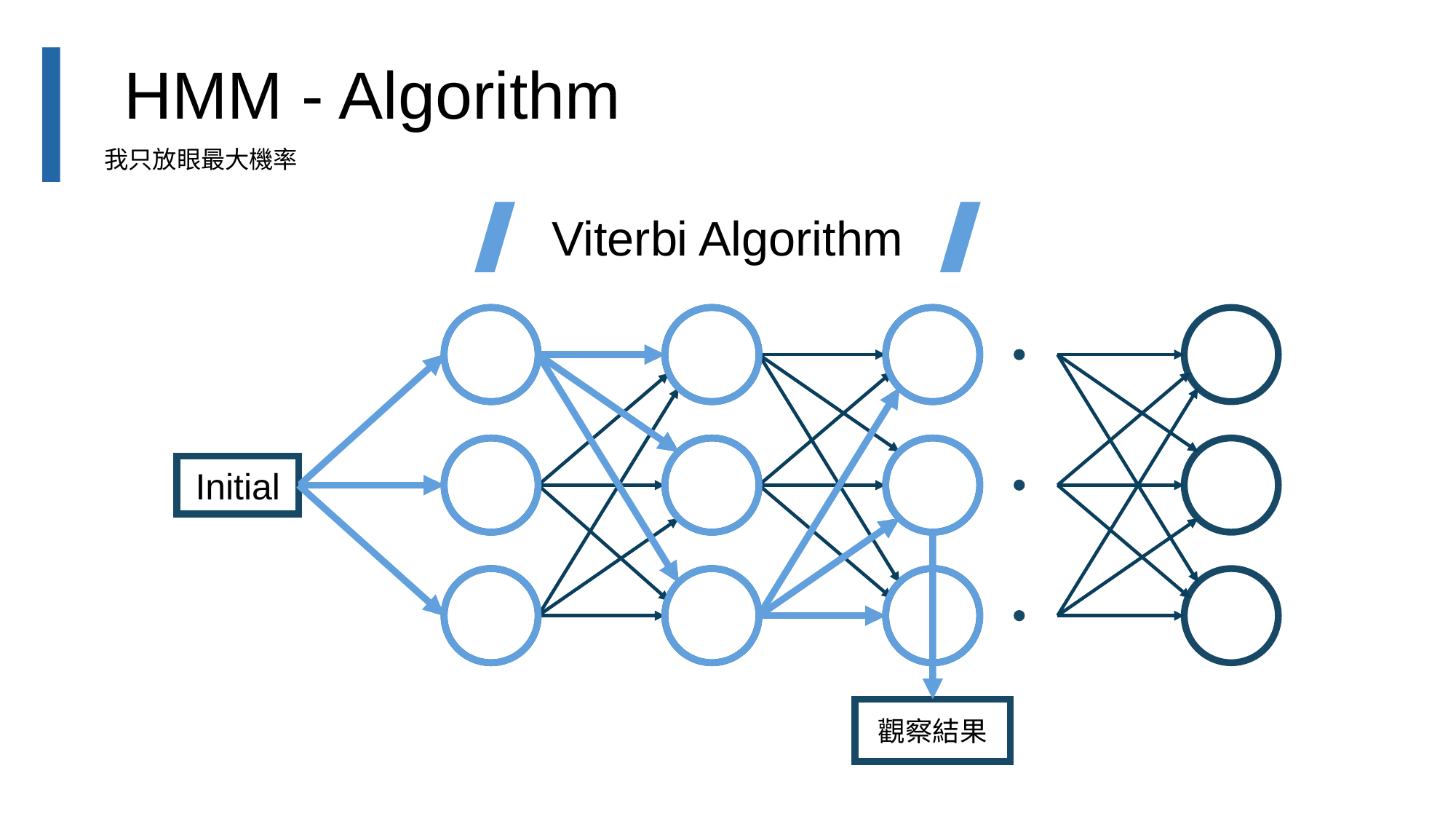

HMM - Algorithm
我只放眼最大機率

Viterbi Algorithm

Initial

觀察結果